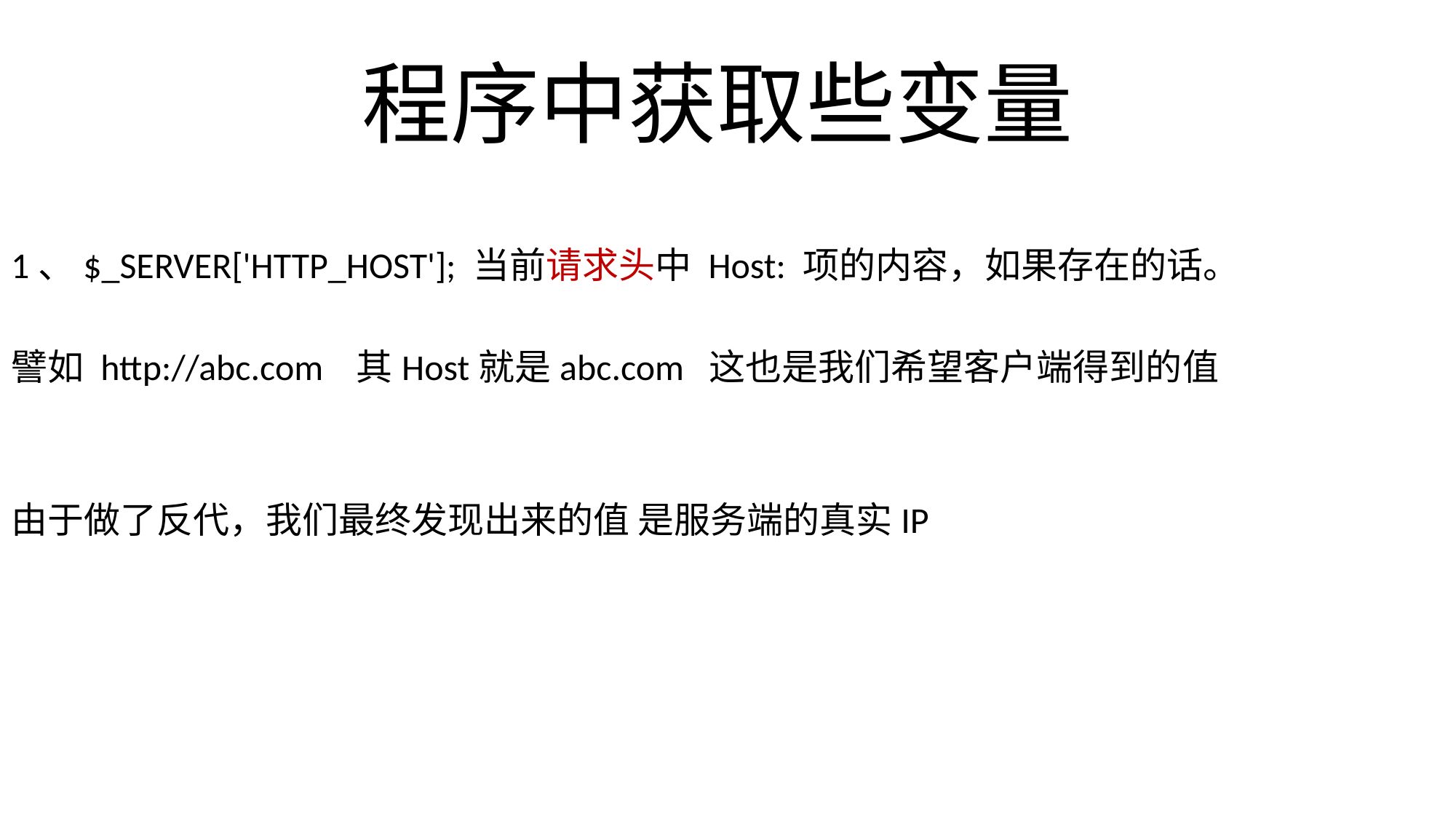

# 程序中获取些变量

1、$_SERVER['HTTP_HOST']; 当前请求头中 Host: 项的内容，如果存在的话。

譬如 http://abc.com   其Host就是abc.com  这也是我们希望客户端得到的值

由于做了反代，我们最终发现出来的值 是服务端的真实IP